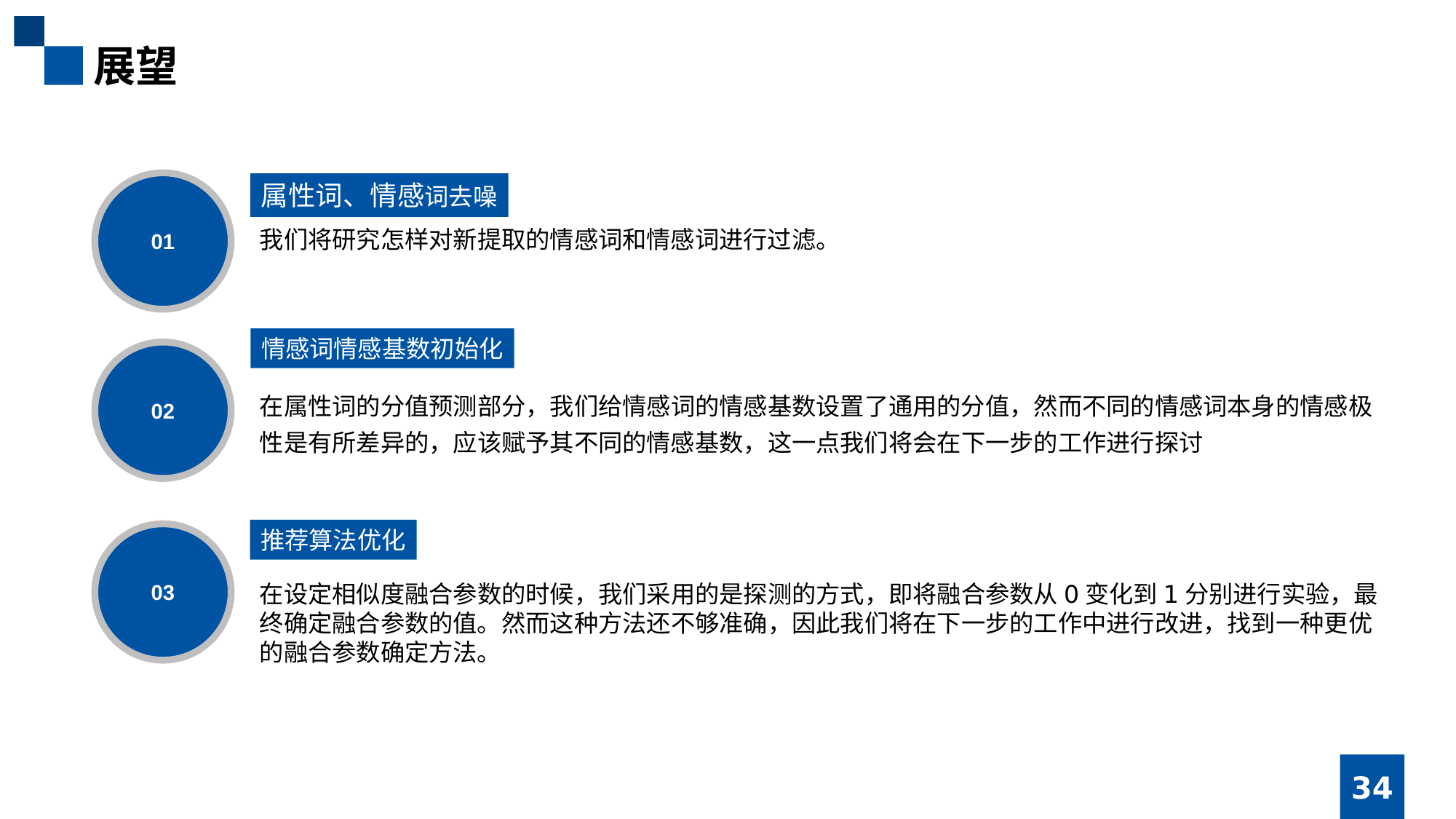

展望
01
属性词、情感词去噪
我们将研究怎样对新提取的情感词和情感词进行过滤。
情感词情感基数初始化
02
在属性词的分值预测部分，我们给情感词的情感基数设置了通用的分值，然而不同的情感词本身的情感极性是有所差异的，应该赋予其不同的情感基数，这一点我们将会在下一步的工作进行探讨
推荐算法优化
03
在设定相似度融合参数的时候，我们采用的是探测的方式，即将融合参数从0变化到1分别进行实验，最终确定融合参数的值。然而这种方法还不够准确，因此我们将在下一步的工作中进行改进，找到一种更优的融合参数确定方法。
34